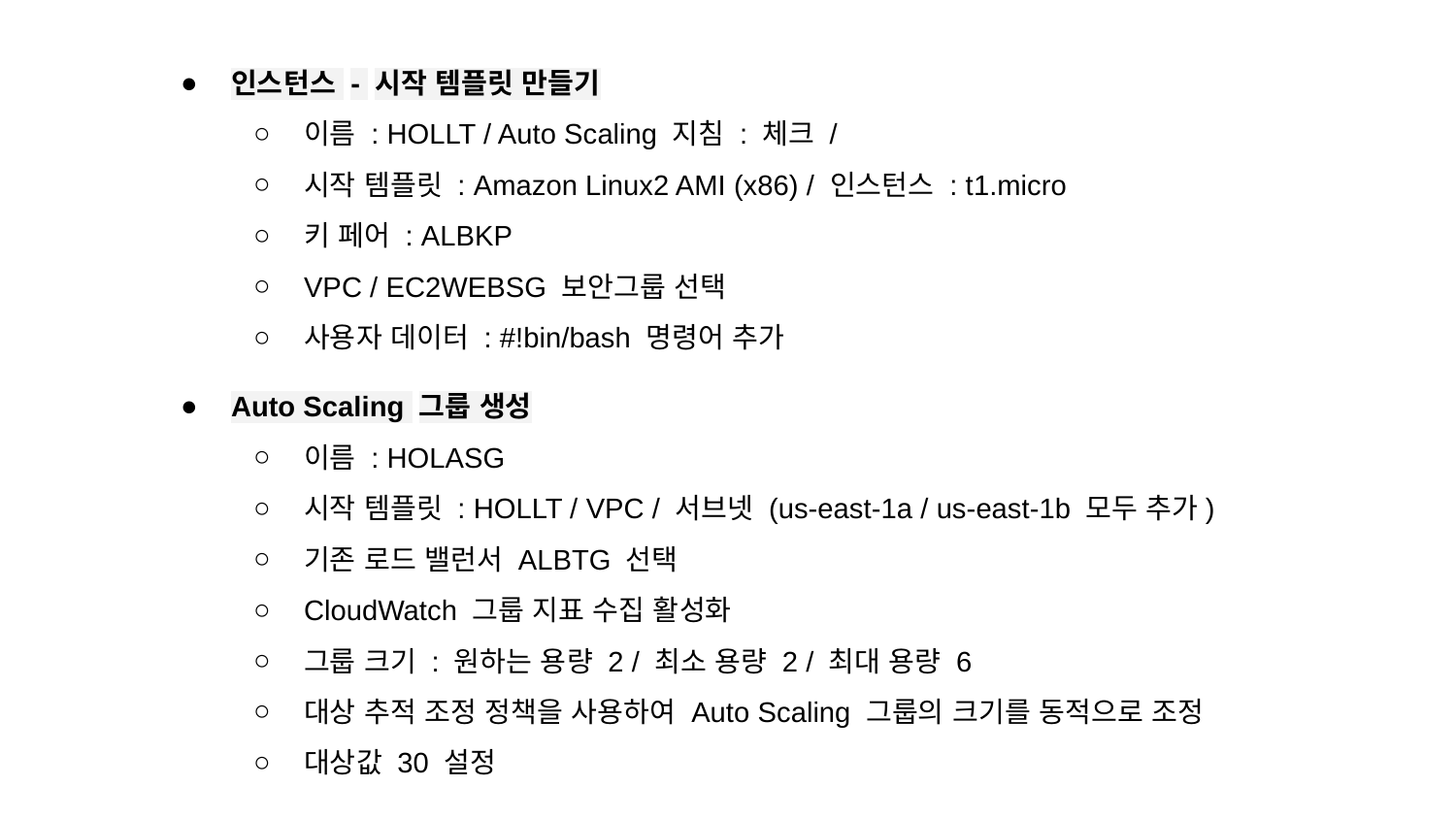

인스턴스 - 시작 템플릿 만들기
이름 : HOLLT / Auto Scaling 지침 : 체크 /
시작 템플릿 : Amazon Linux2 AMI (x86) / 인스턴스 : t1.micro
키 페어 : ALBKP
VPC / EC2WEBSG 보안그룹 선택
사용자 데이터 : #!bin/bash 명령어 추가

Auto Scaling 그룹 생성
이름 : HOLASG
시작 템플릿 : HOLLT / VPC / 서브넷 (us-east-1a / us-east-1b 모두 추가)
기존 로드 밸런서 ALBTG 선택
CloudWatch 그룹 지표 수집 활성화
그룹 크기 : 원하는 용량 2 / 최소 용량 2 / 최대 용량 6
대상 추적 조정 정책을 사용하여 Auto Scaling 그룹의 크기를 동적으로 조정
대상값 30 설정